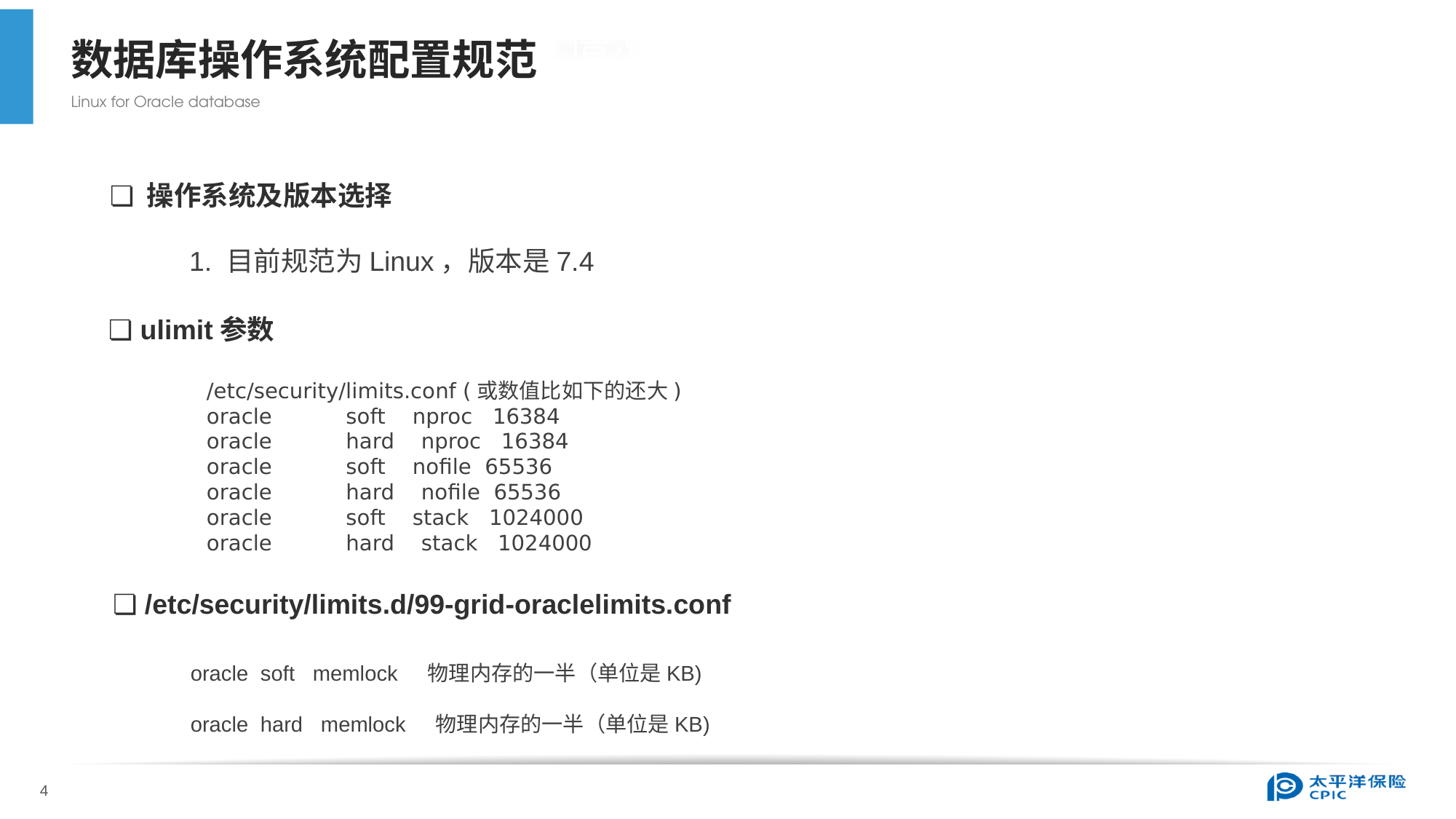

数据库操作系统配置规范
Linux for Oracle database
情况
❏ 操作系统及版本选择
1. 目前规范为Linux，版本是7.4
❏ ulimit参数
/etc/security/limits.conf (或数值比如下的还大)
oracle           soft    nproc   16384
oracle           hard    nproc   16384
oracle           soft    nofile  65536
oracle           hard    nofile  65536
oracle           soft    stack   1024000
oracle           hard    stack   1024000
❏ /etc/security/limits.d/99-grid-oraclelimits.conf
oracle  soft   memlock    物理内存的一半（单位是KB)
oracle  hard   memlock    物理内存的一半（单位是KB)